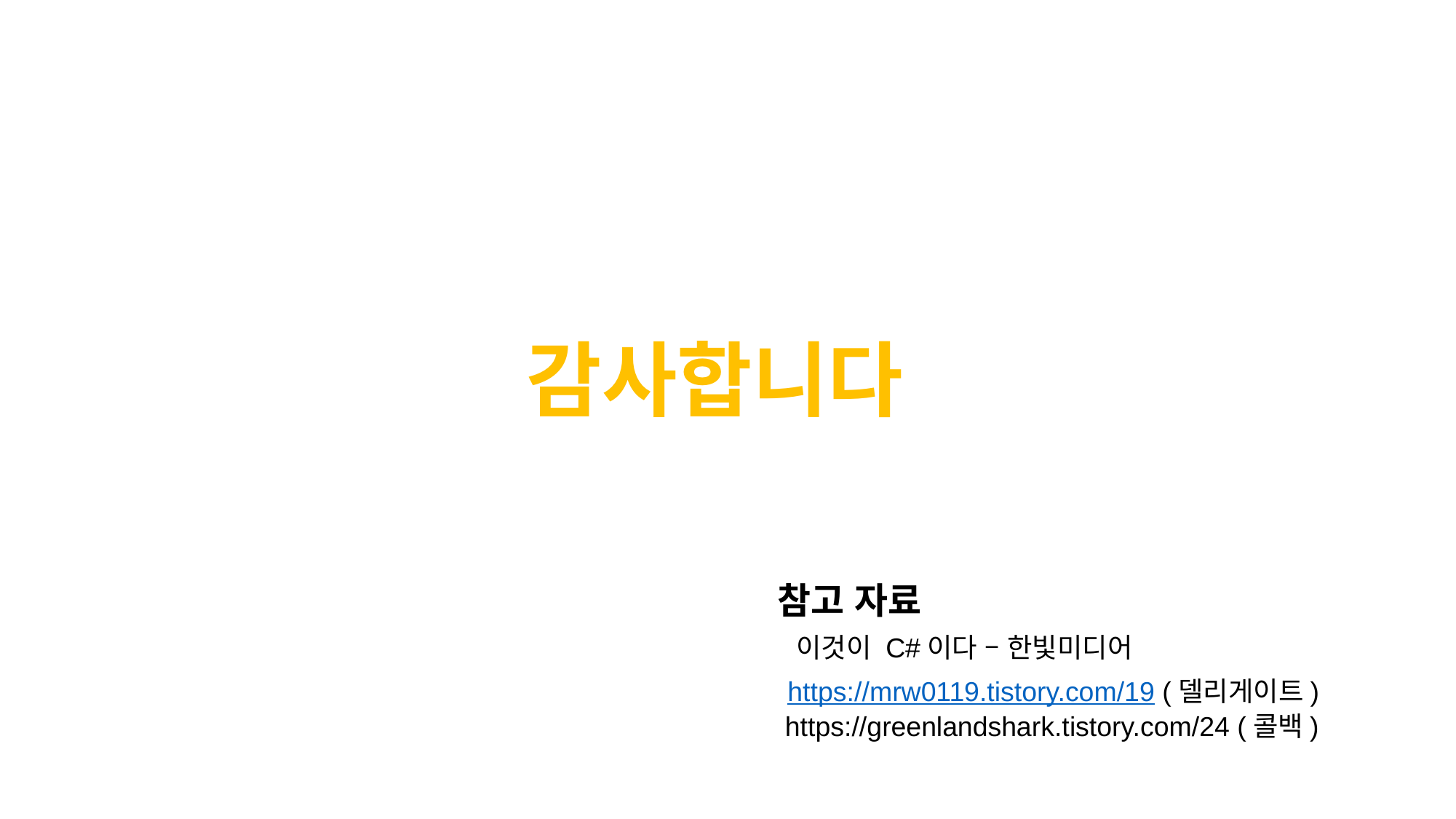

감사합니다
참고 자료
 이것이 C#이다 – 한빛미디어
 https://mrw0119.tistory.com/19 (델리게이트)
 https://greenlandshark.tistory.com/24 (콜백)